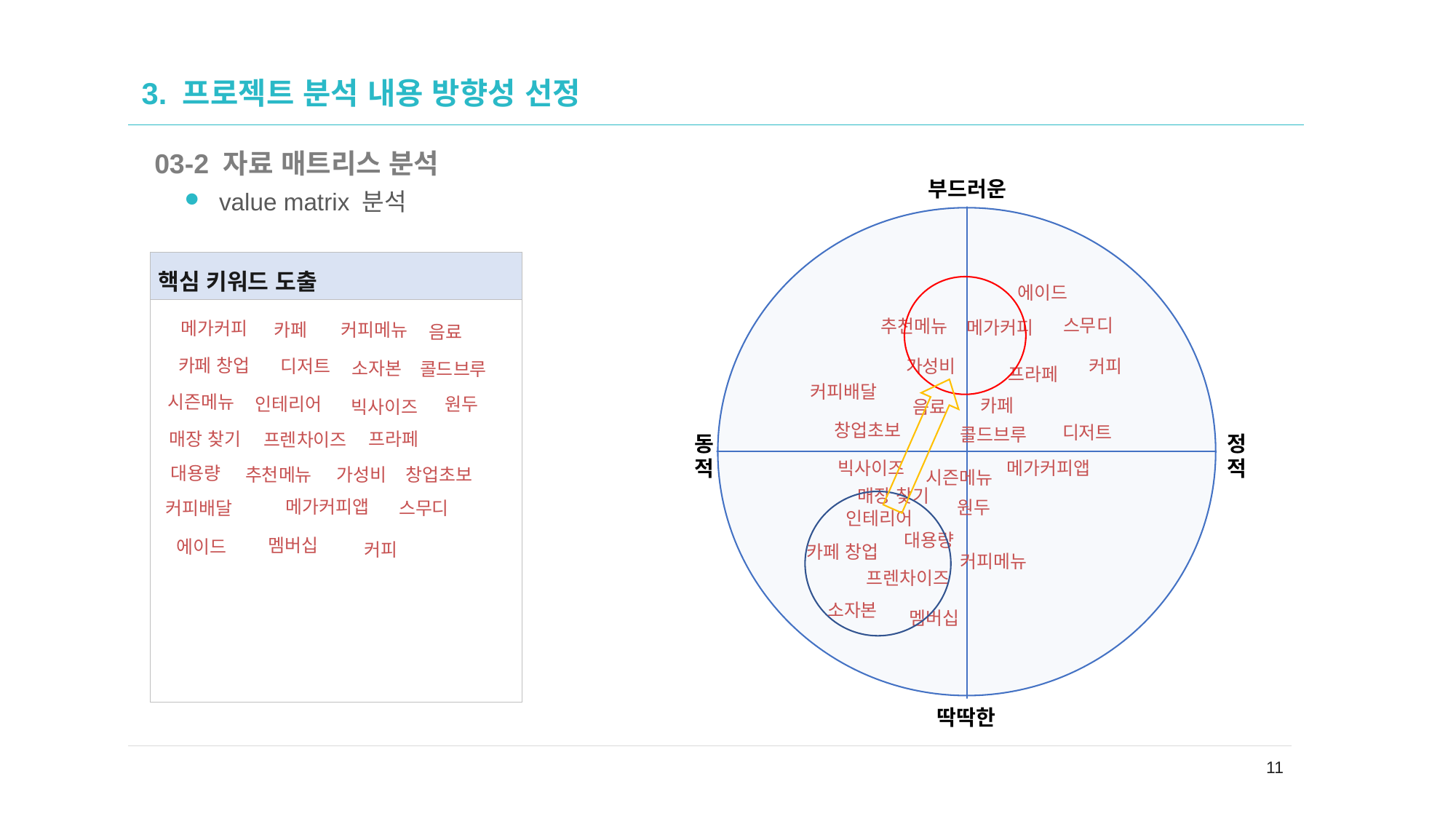

02
# 3. 프로젝트 분석 내용 방향성 선정
03-2 자료 매트리스 분석
value matrix 분석
| 핵심 키워드 도출 |
| --- |
|  |
에이드

스무디
추천메뉴
메가커피
메가커피
커피메뉴
카페
음료
카페 창업
가성비
커피
디저트
소자본
콜드브루
프라페

커피배달
시즌메뉴
인테리어
원두
카페
음료
빅사이즈
창업초보
디저트
콜드브루
프라페
매장 찾기
프렌차이즈
메가커피앱
빅사이즈
대용량
추천메뉴
창업초보
가성비
시즌메뉴
매장 찾기
메가커피앱
원두

스무디
커피배달
인테리어
대용량
멤버십
에이드
커피
카페 창업
커피메뉴
프렌차이즈
소자본
멤버십
11